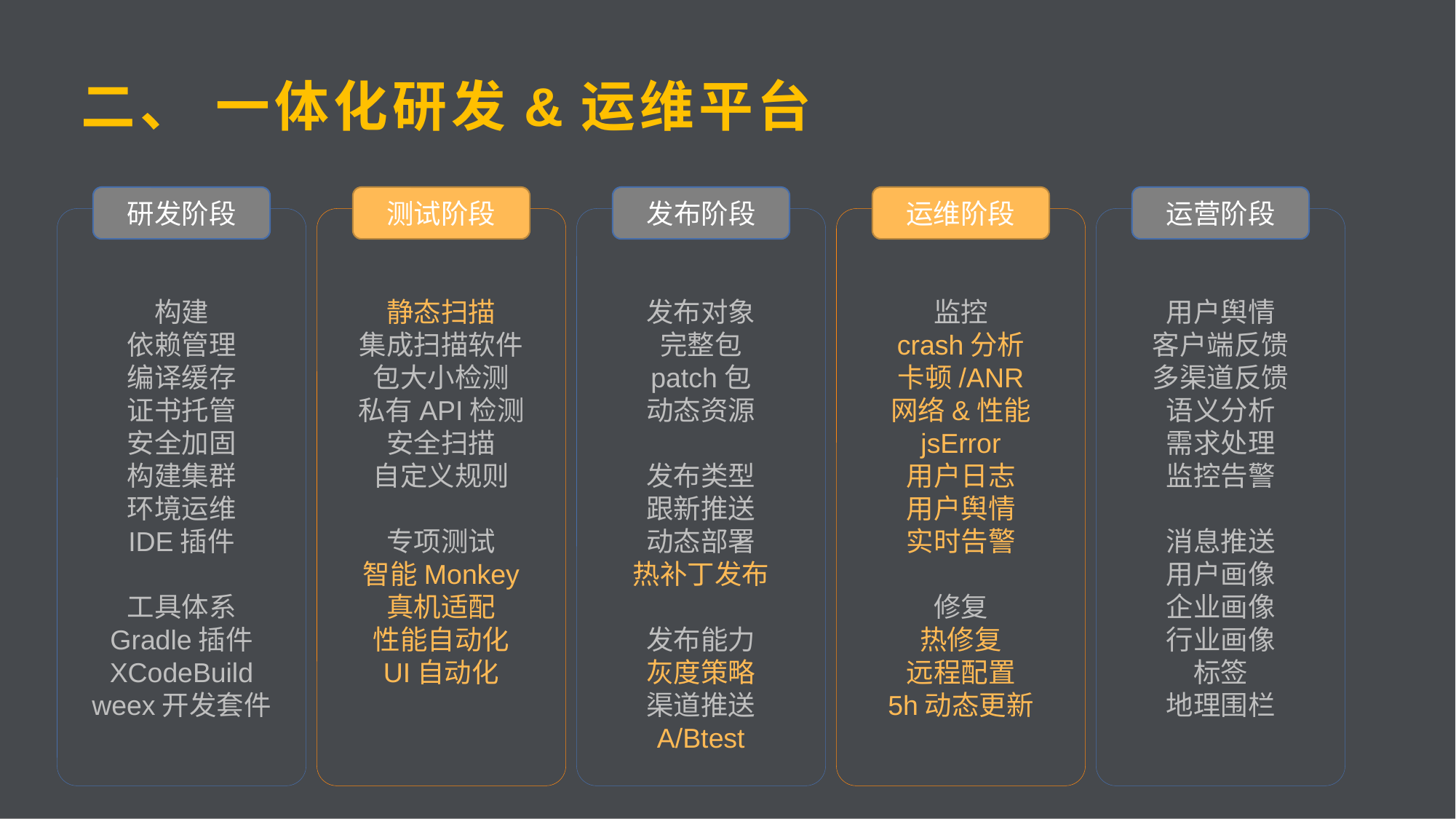

# 二、 一体化研发&运维平台
研发阶段
测试阶段
发布阶段
运维阶段
运营阶段

构建
依赖管理
编译缓存
证书托管
安全加固
构建集群
环境运维
IDE插件

工具体系
Gradle插件
XCodeBuild
weex开发套件
静态扫描
集成扫描软件
包大小检测
私有API检测
安全扫描
自定义规则

专项测试
智能Monkey
真机适配
性能自动化
UI自动化
发布对象
完整包
patch包
动态资源

发布类型
跟新推送
动态部署
热补丁发布

发布能力
灰度策略
渠道推送
A/Btest
监控
crash分析
卡顿/ANR
网络&性能
jsError
用户日志
用户舆情
实时告警

修复
热修复
远程配置
5h动态更新
用户舆情
客户端反馈
多渠道反馈
语义分析
需求处理
监控告警

消息推送
用户画像
企业画像
行业画像
标签
地理围栏